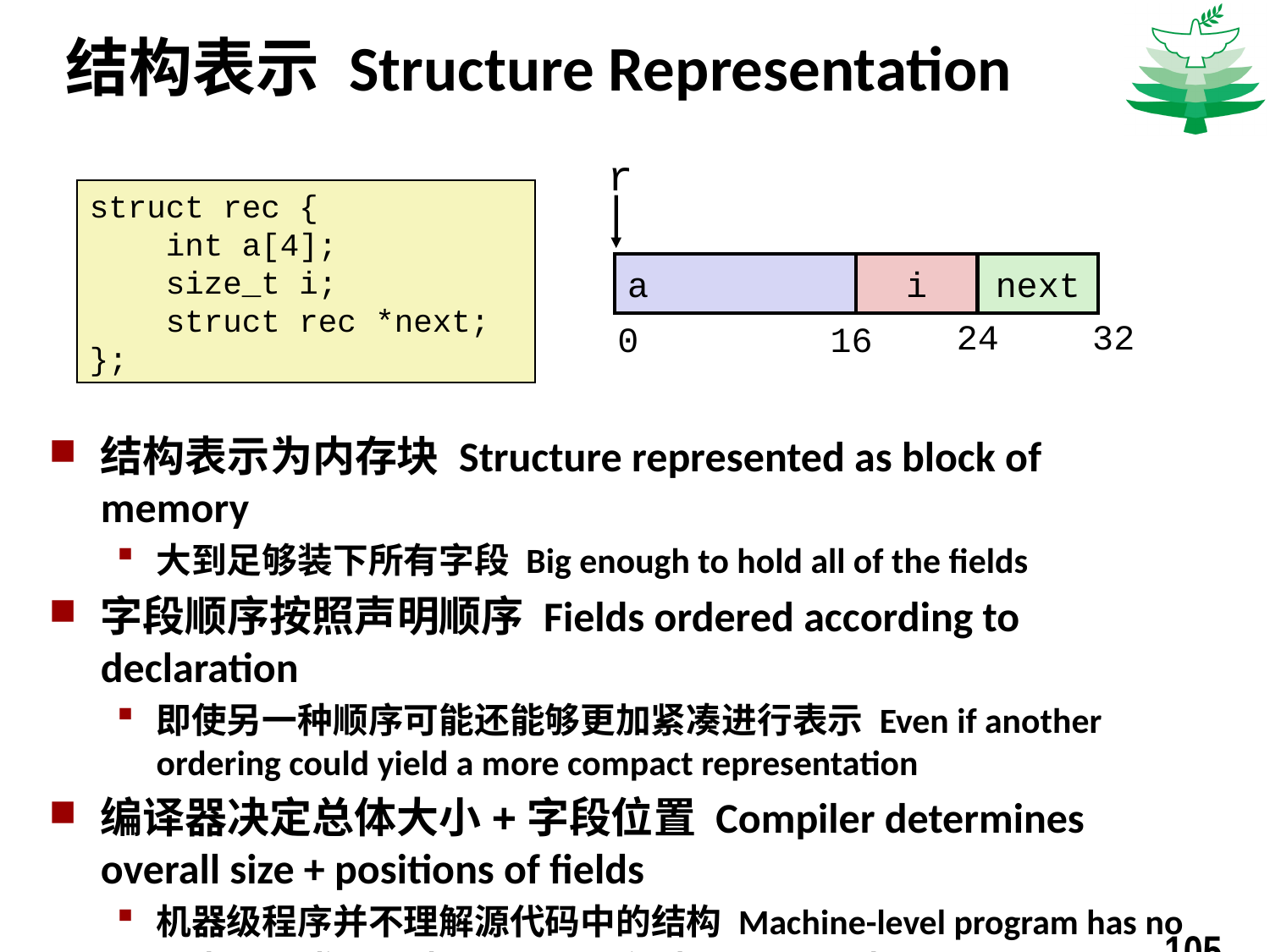

# 结构表示 Structure Representation
r

i
next
24
32
16
0
struct rec {
    int a[4];
    size_t i;
    struct rec *next;
};
a
结构表示为内存块 Structure represented as block of memory
大到足够装下所有字段 Big enough to hold all of the fields
字段顺序按照声明顺序 Fields ordered according to declaration
即使另一种顺序可能还能够更加紧凑进行表示 Even if another ordering could yield a more compact representation
编译器决定总体大小+字段位置 Compiler determines overall size + positions of fields
机器级程序并不理解源代码中的结构 Machine-level program has no understanding of the structures in the source code